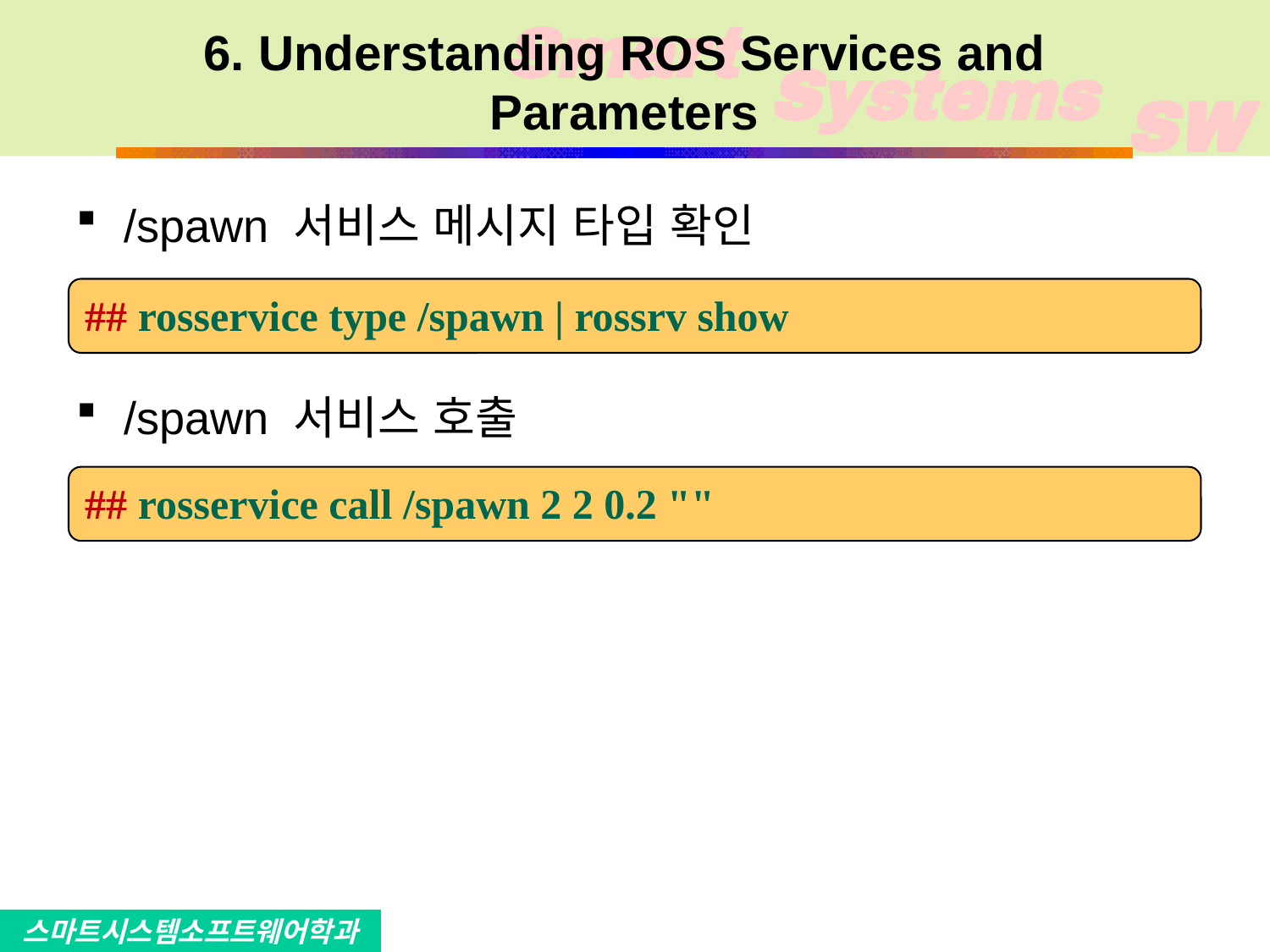

# 6. Understanding ROS Services and Parameters
/spawn 서비스 메시지 타입 확인

/spawn 서비스 호출

## rosservice type /spawn | rossrv show
## rosservice call /spawn 2 2 0.2 ""